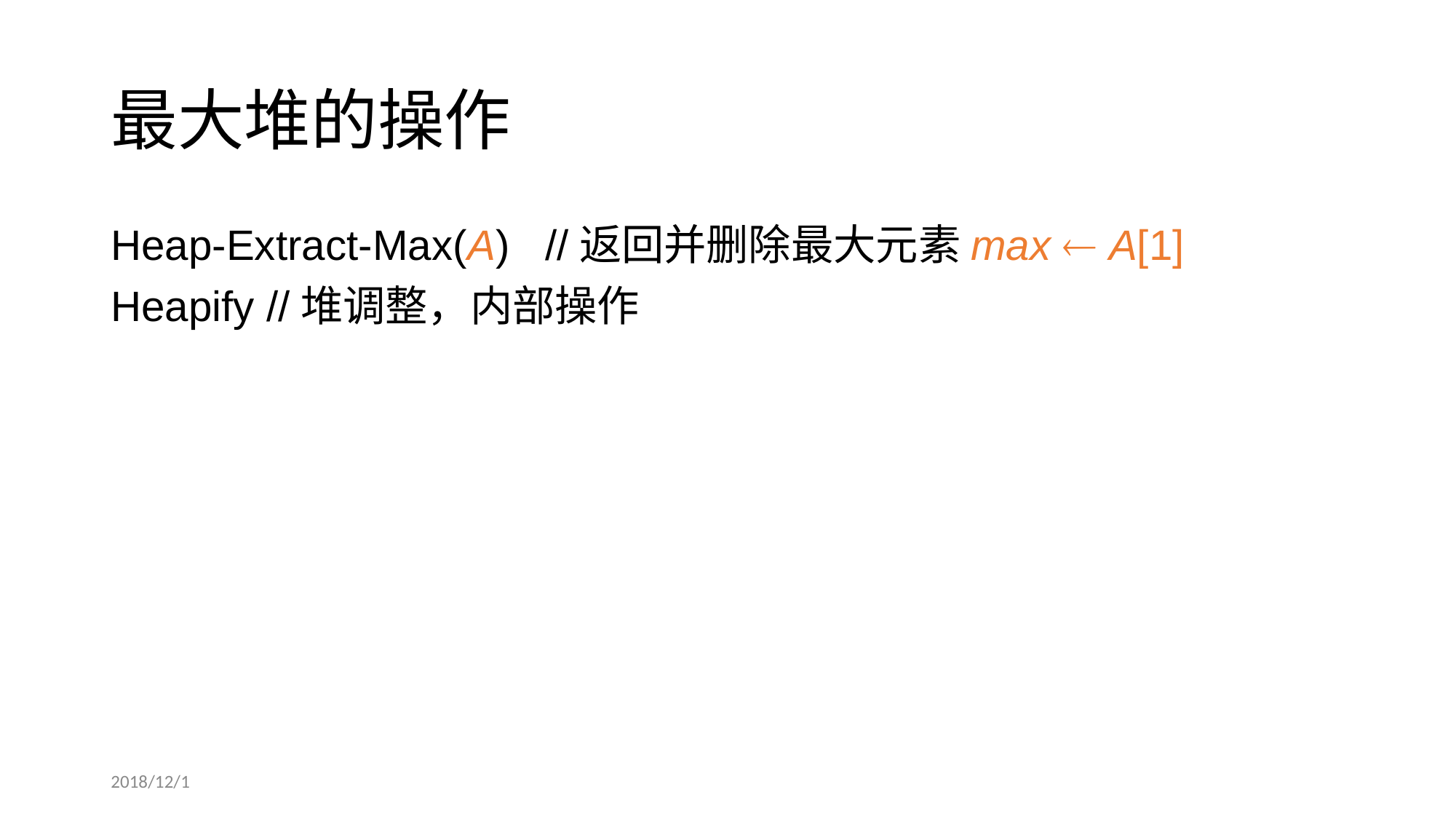

# 最大堆的操作
Heap-Extract-Max(A)   //返回并删除最大元素max ← A[1]
Heapify //堆调整，内部操作

2018/12/1